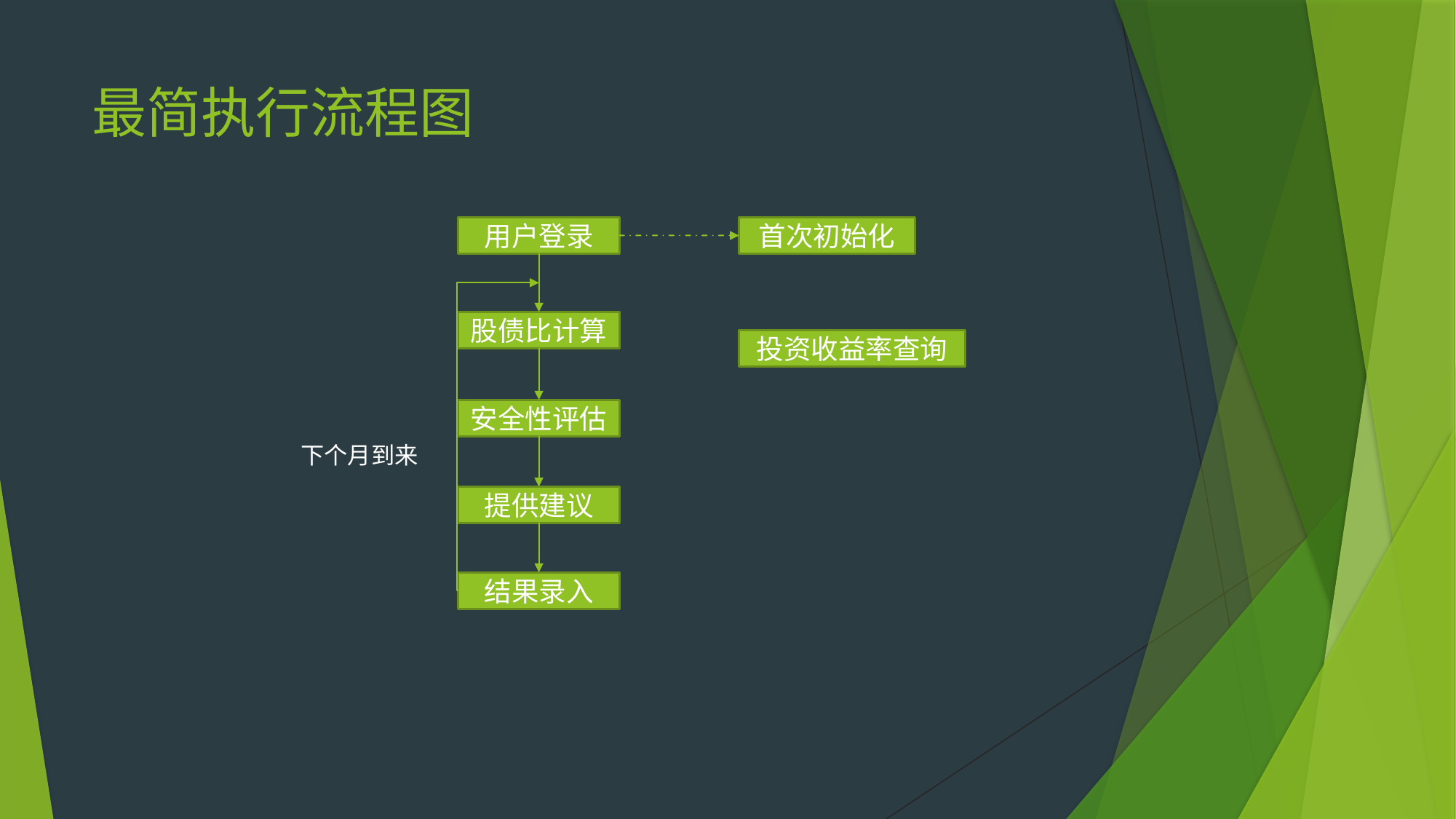

# 最简执行流程图
用户登录
首次初始化
股债比计算
投资收益率查询
安全性评估
下个月到来
提供建议
结果录入